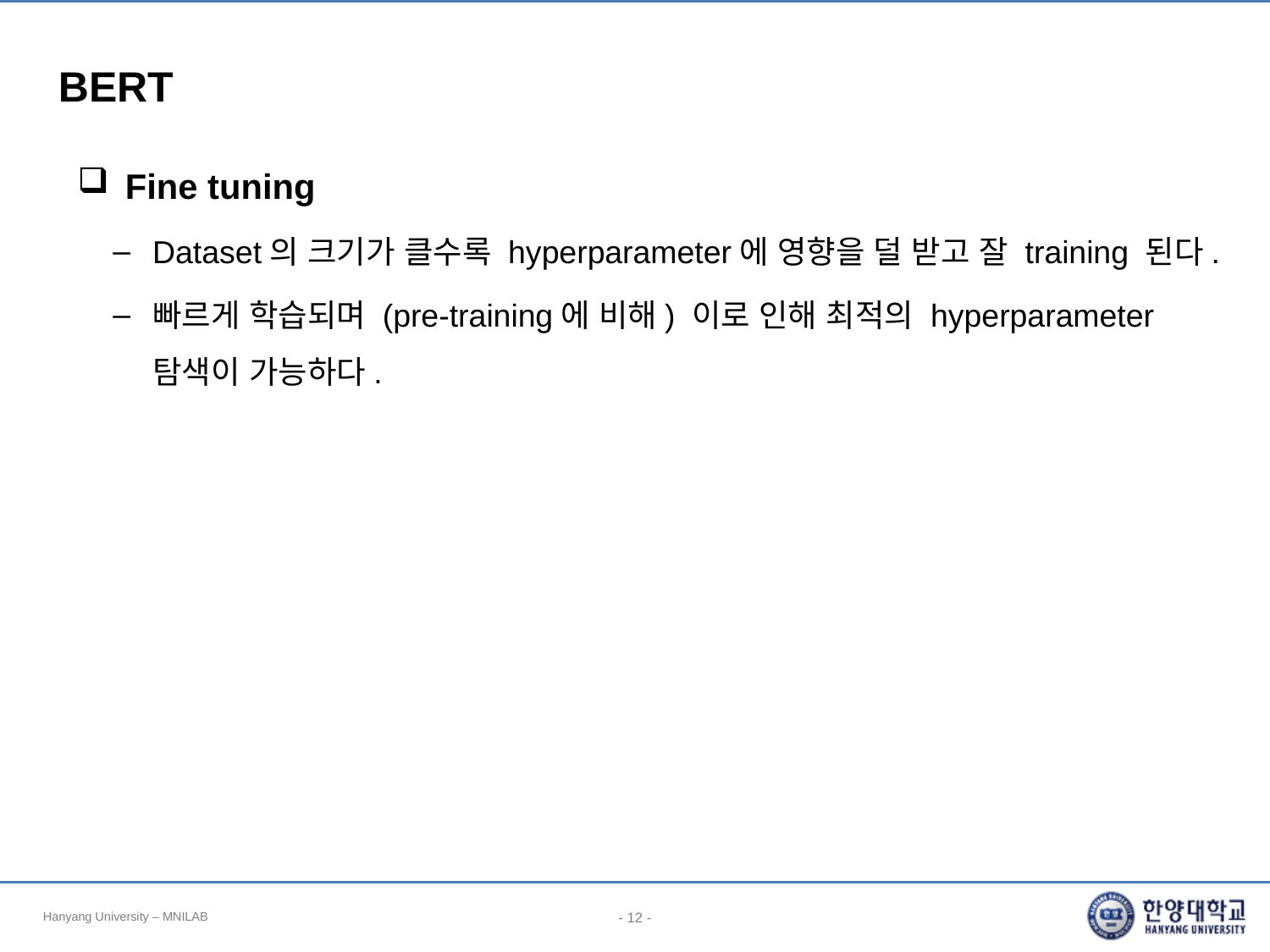

# BERT
Fine tuning
Dataset의 크기가 클수록 hyperparameter에 영향을 덜 받고 잘 training 된다.
빠르게 학습되며 (pre-training에 비해) 이로 인해 최적의 hyperparameter 탐색이 가능하다.
I. Select Device